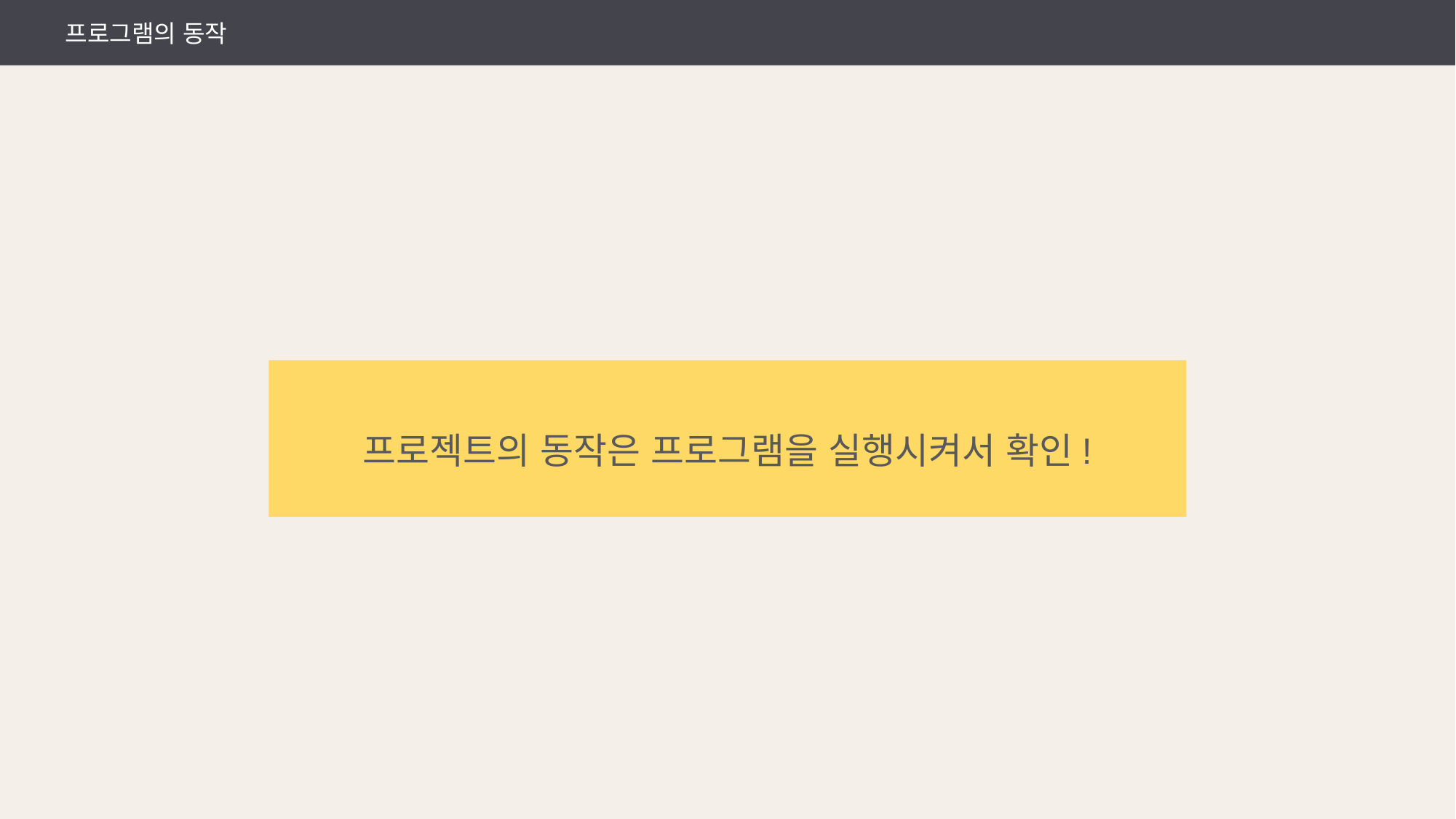

프로그램의 동작
프로젝트의 동작은 프로그램을 실행시켜서 확인!